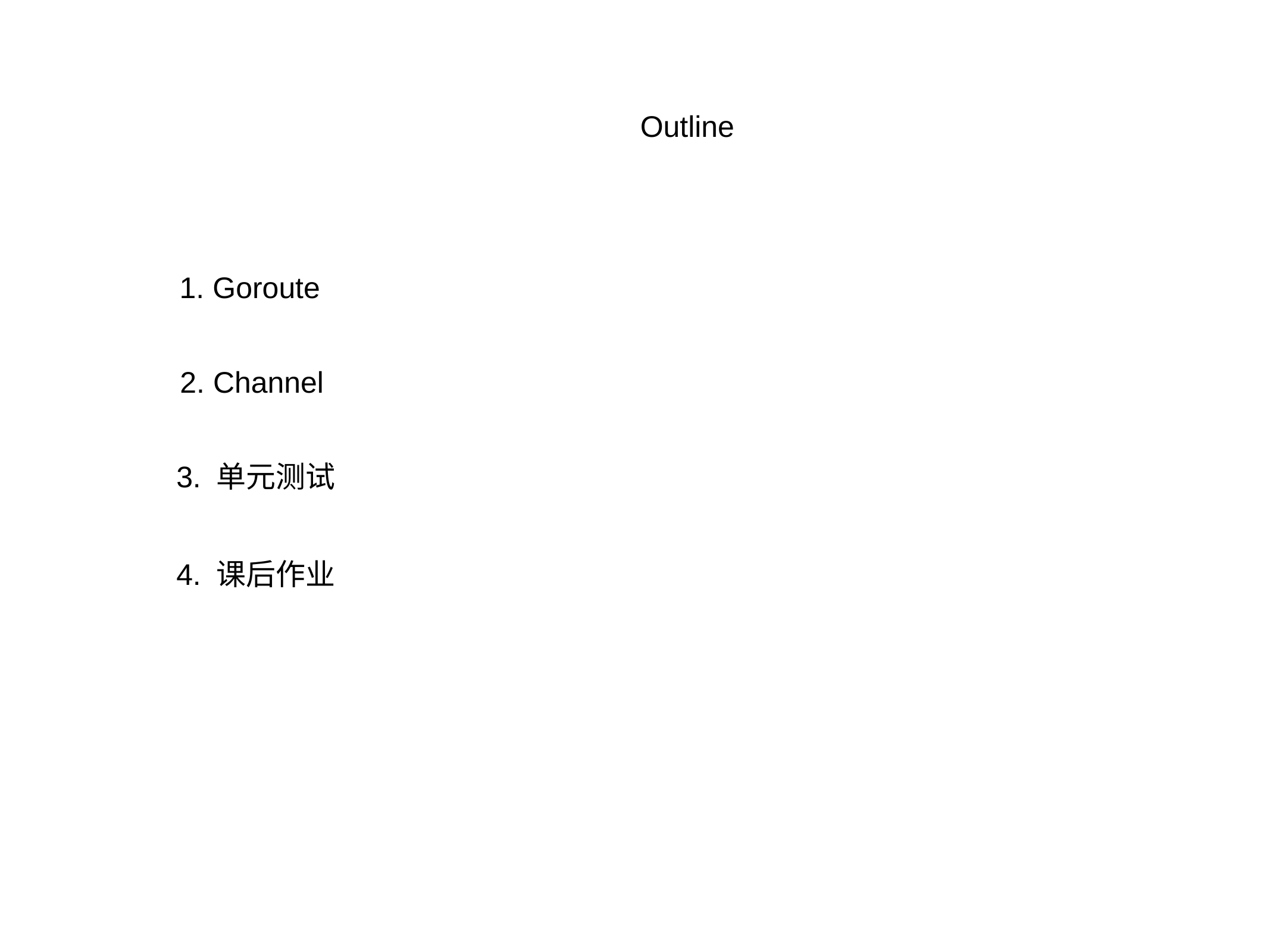

Outline
1. Goroute
2. Channel
3. 单元测试
4. 课后作业